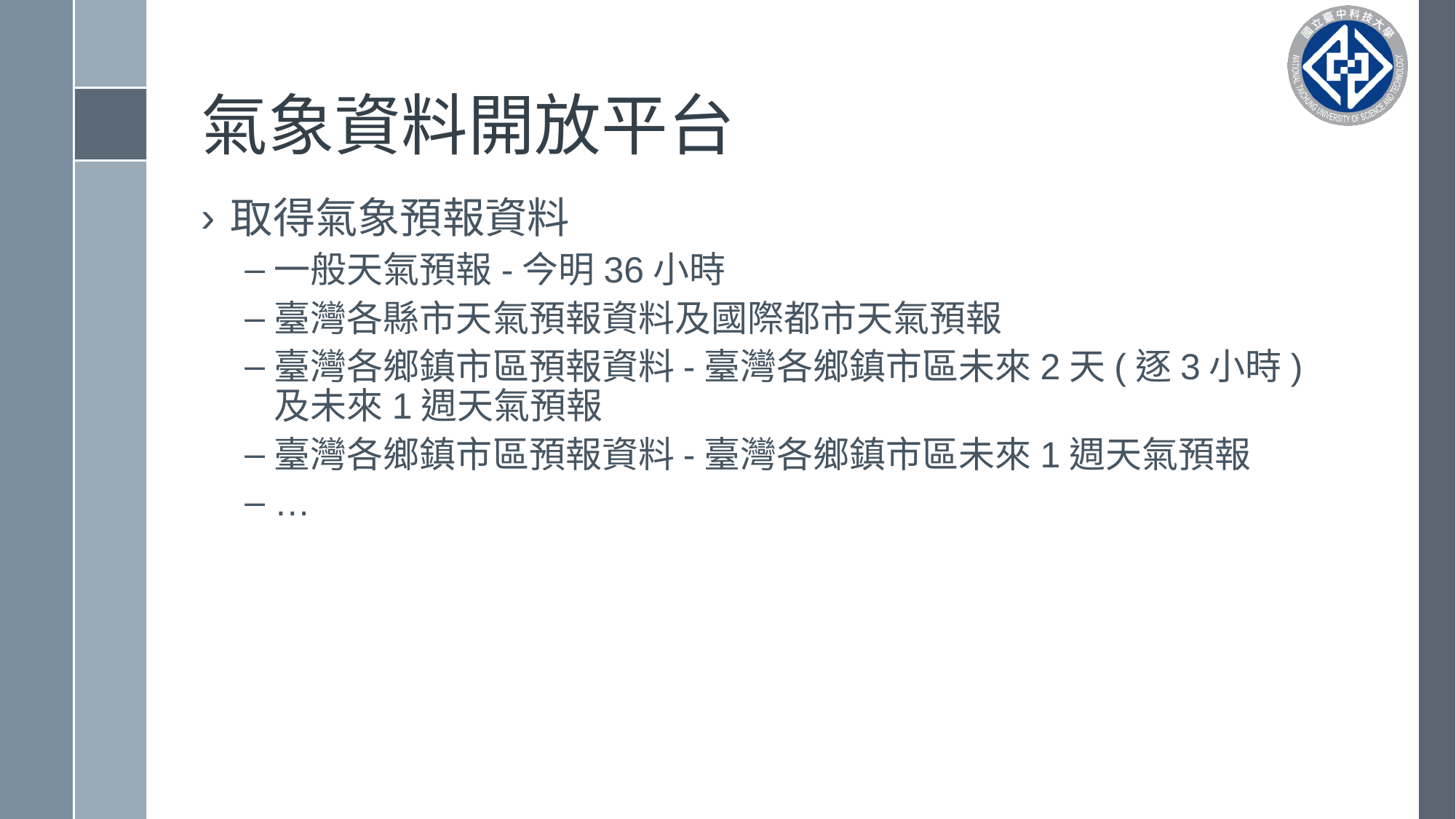

# 氣象資料開放平台
取得氣象預報資料
一般天氣預報-今明36小時
臺灣各縣市天氣預報資料及國際都市天氣預報
臺灣各鄉鎮市區預報資料-臺灣各鄉鎮市區未來2天(逐3小時)及未來1週天氣預報
臺灣各鄉鎮市區預報資料-臺灣各鄉鎮市區未來1週天氣預報
…